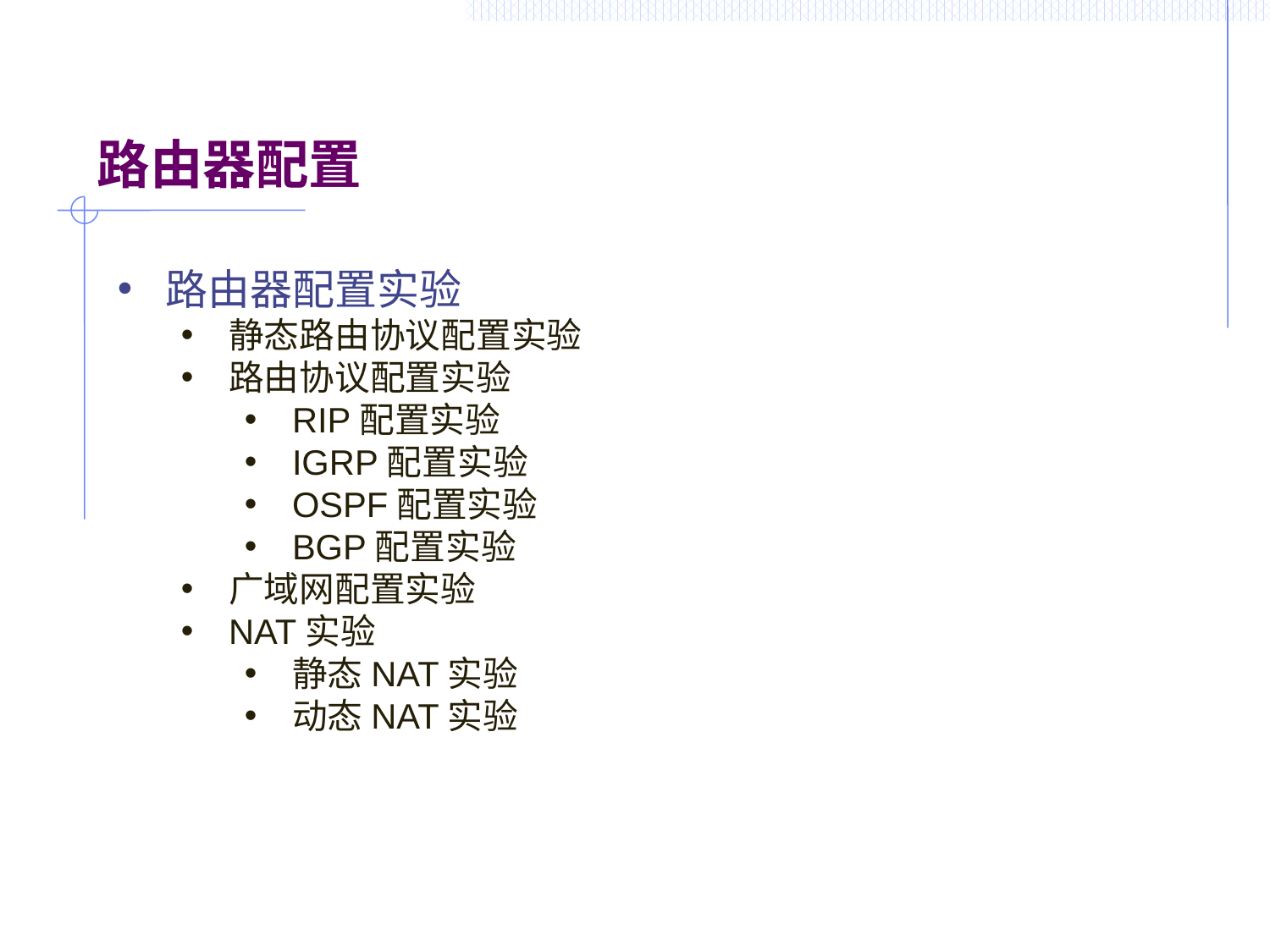

# 路由器配置
路由器配置实验
静态路由协议配置实验
路由协议配置实验
RIP配置实验
IGRP配置实验
OSPF配置实验
BGP配置实验
广域网配置实验
NAT实验
静态NAT实验
动态NAT实验